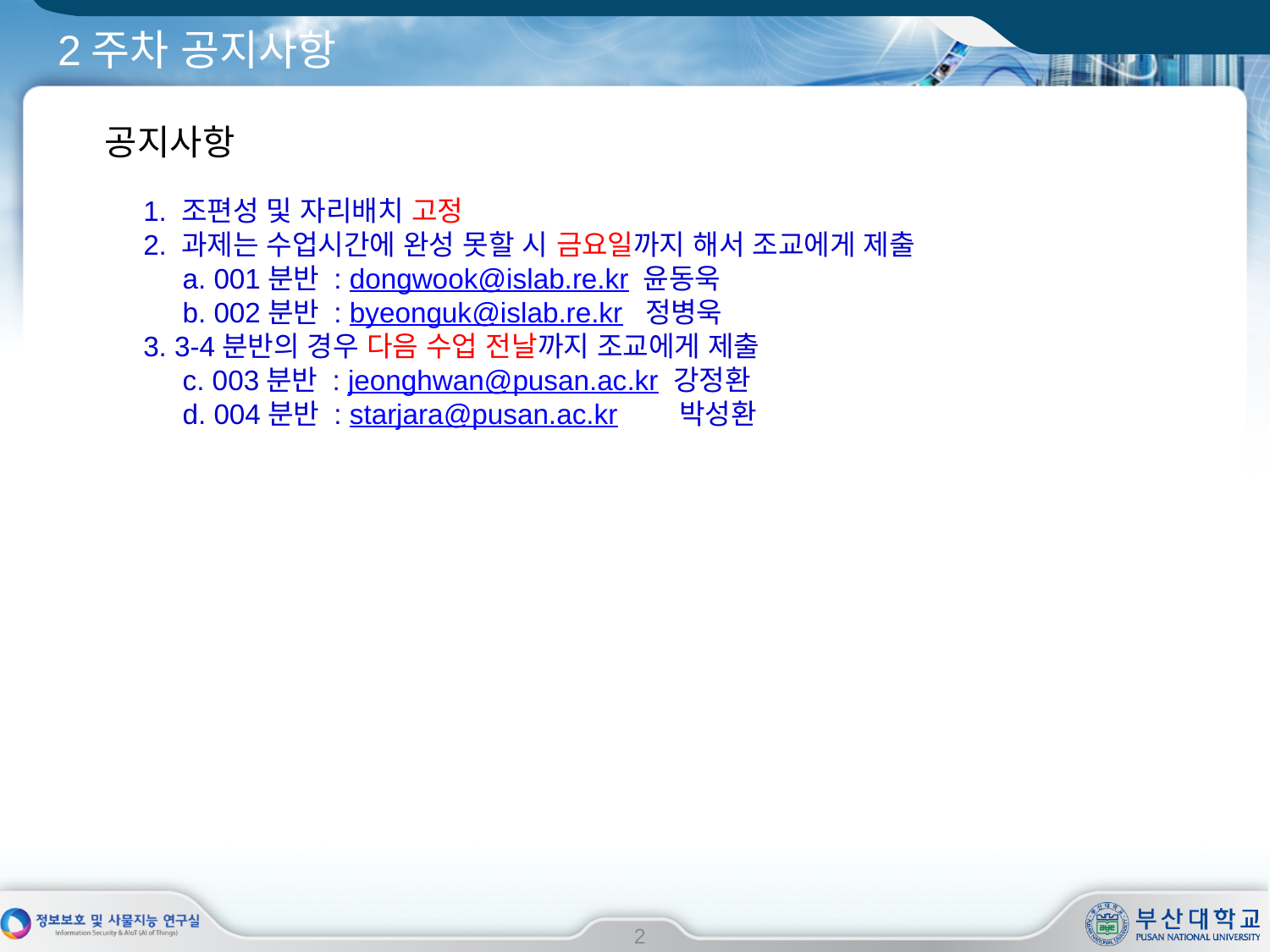

# 2주차 공지사항
공지사항
1. 조편성 및 자리배치 고정
2. 과제는 수업시간에 완성 못할 시 금요일까지 해서 조교에게 제출
     a. 001분반 : dongwook@islab.re.kr 윤동욱
     b. 002분반 : byeonguk@islab.re.kr  정병욱
3. 3-4분반의 경우 다음 수업 전날까지 조교에게 제출
     c. 003분반 : jeonghwan@pusan.ac.kr 강정환
     d. 004분반 : starjara@pusan.ac.kr       박성환
2